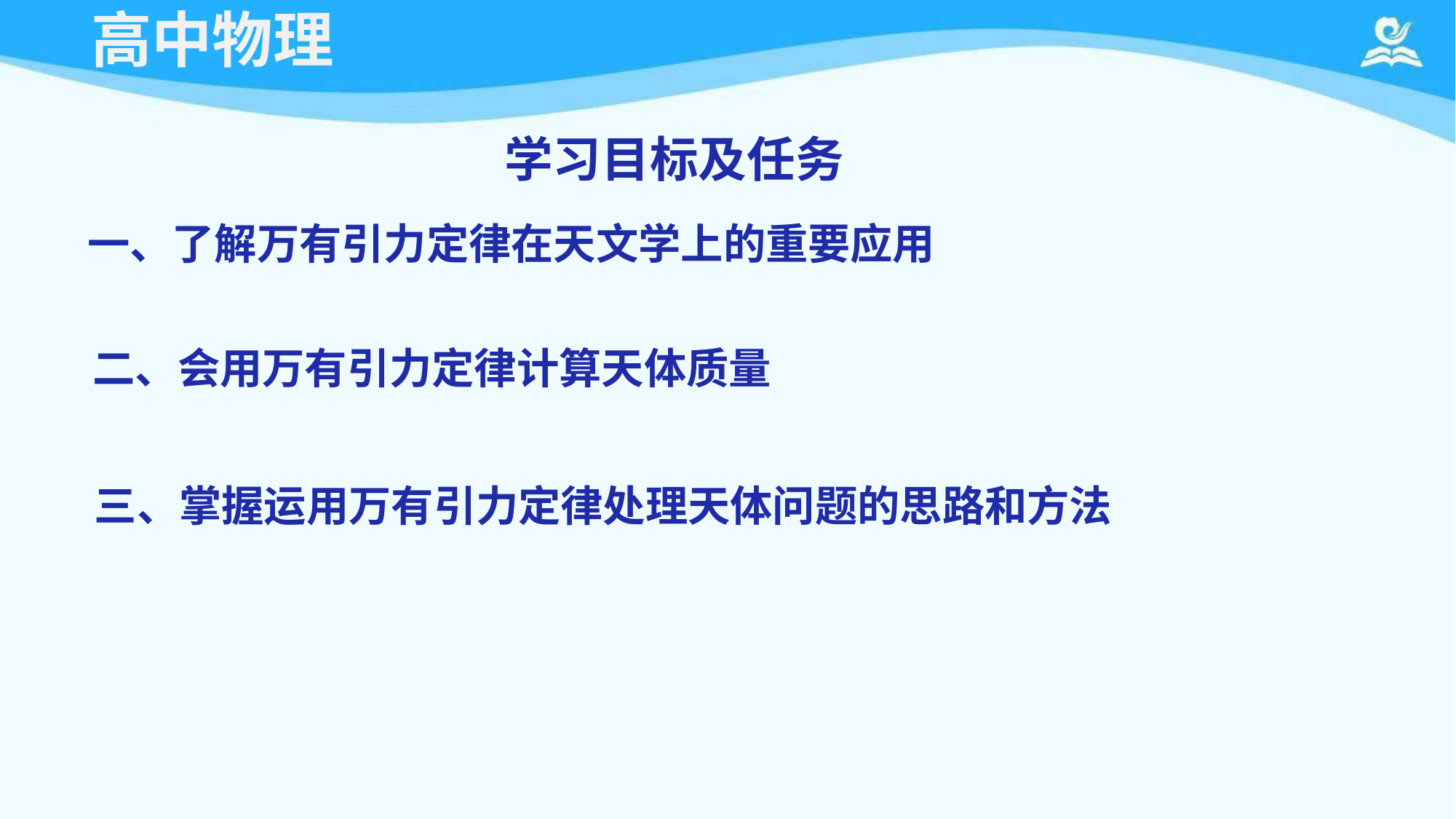

# 高中物理
学习目标及任务
一、了解万有引力定律在天文学上的重要应用

二、会用万有引力定律计算天体质量

三、掌握运用万有引力定律处理天体问题的思路和方法